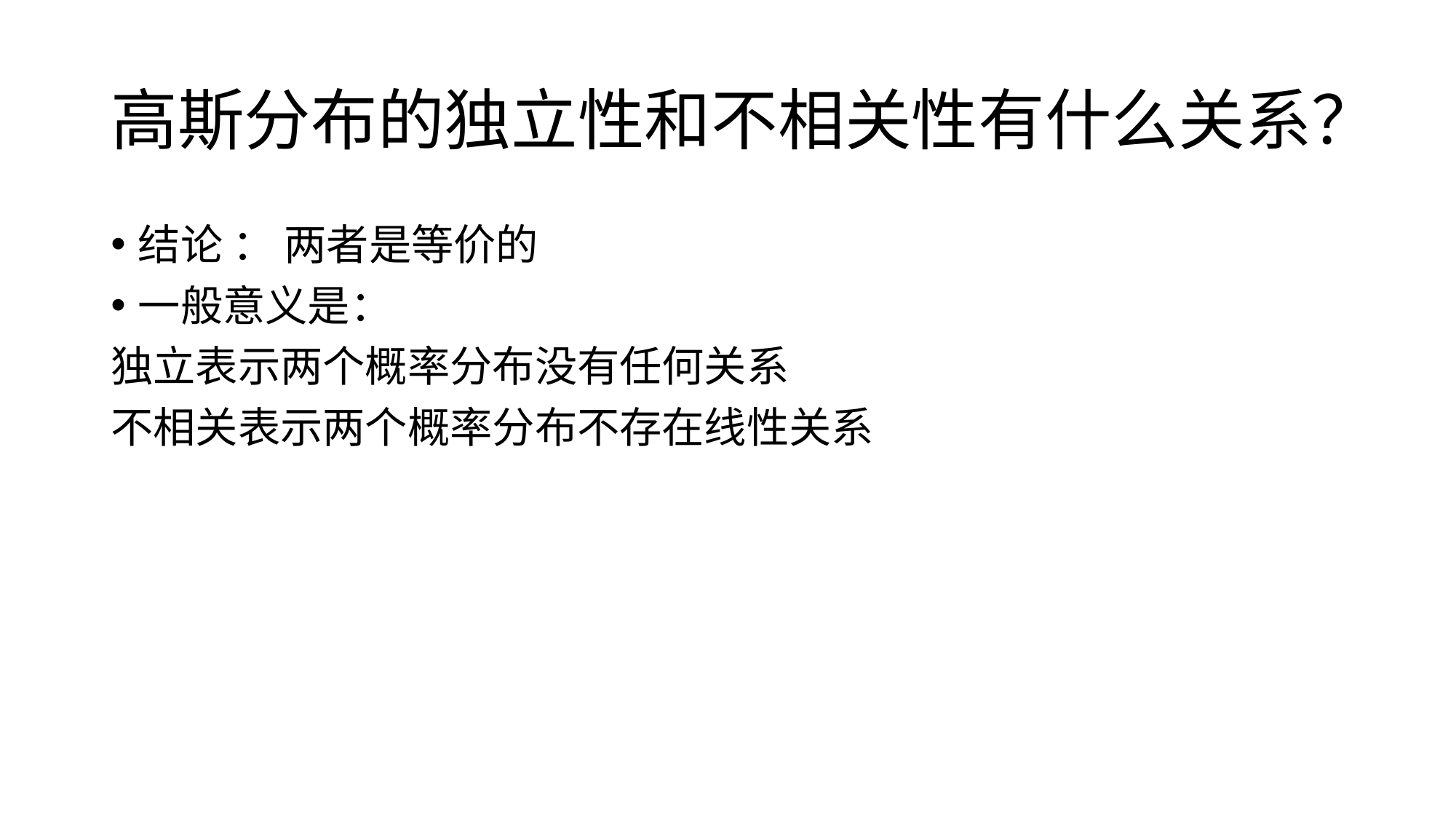

# 高斯分布的独立性和不相关性有什么关系？
结论 ： 两者是等价的
一般意义是：
独立表示两个概率分布没有任何关系
不相关表示两个概率分布不存在线性关系